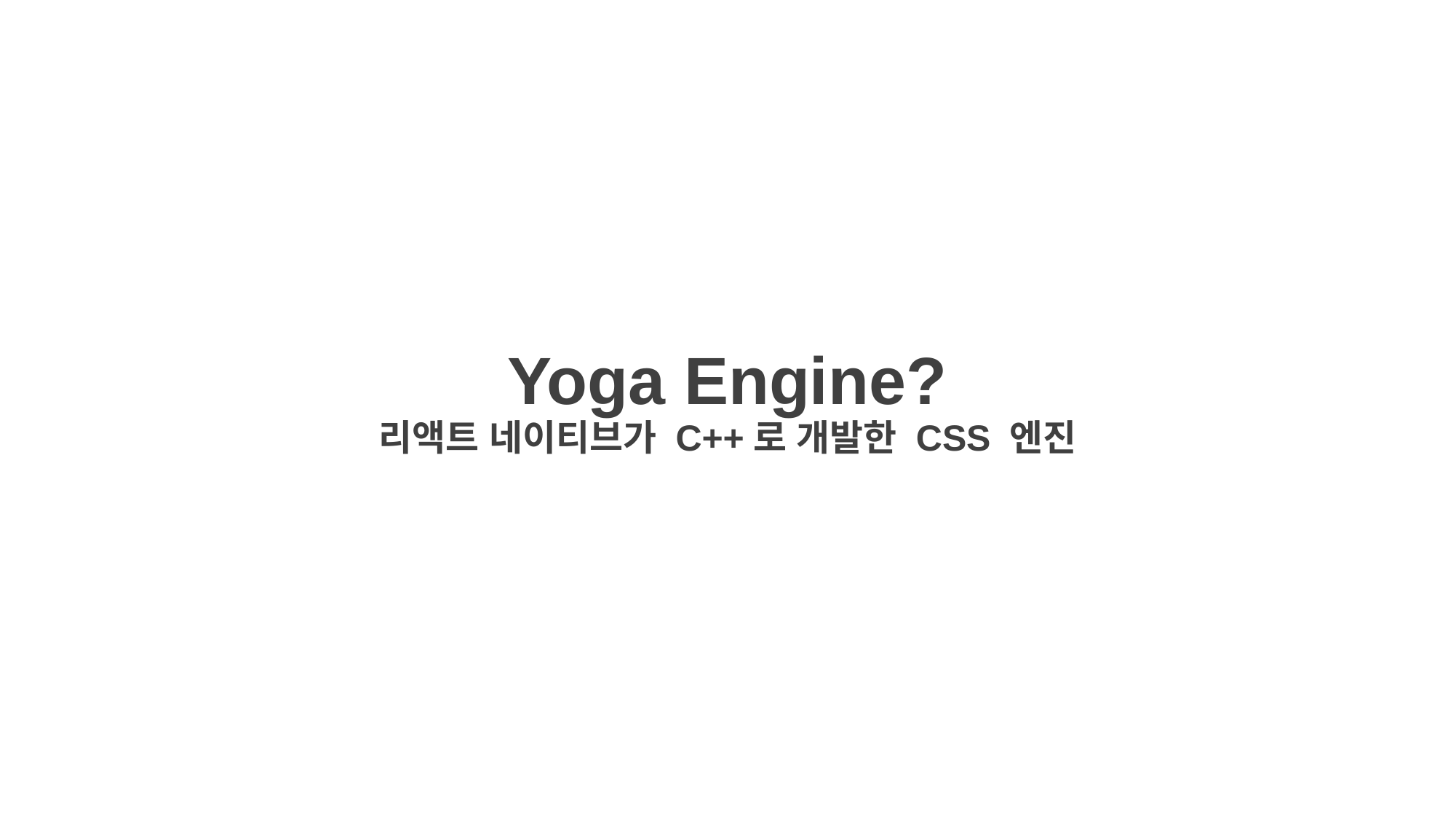

Yoga Engine?
리액트 네이티브가 C++로 개발한 CSS 엔진